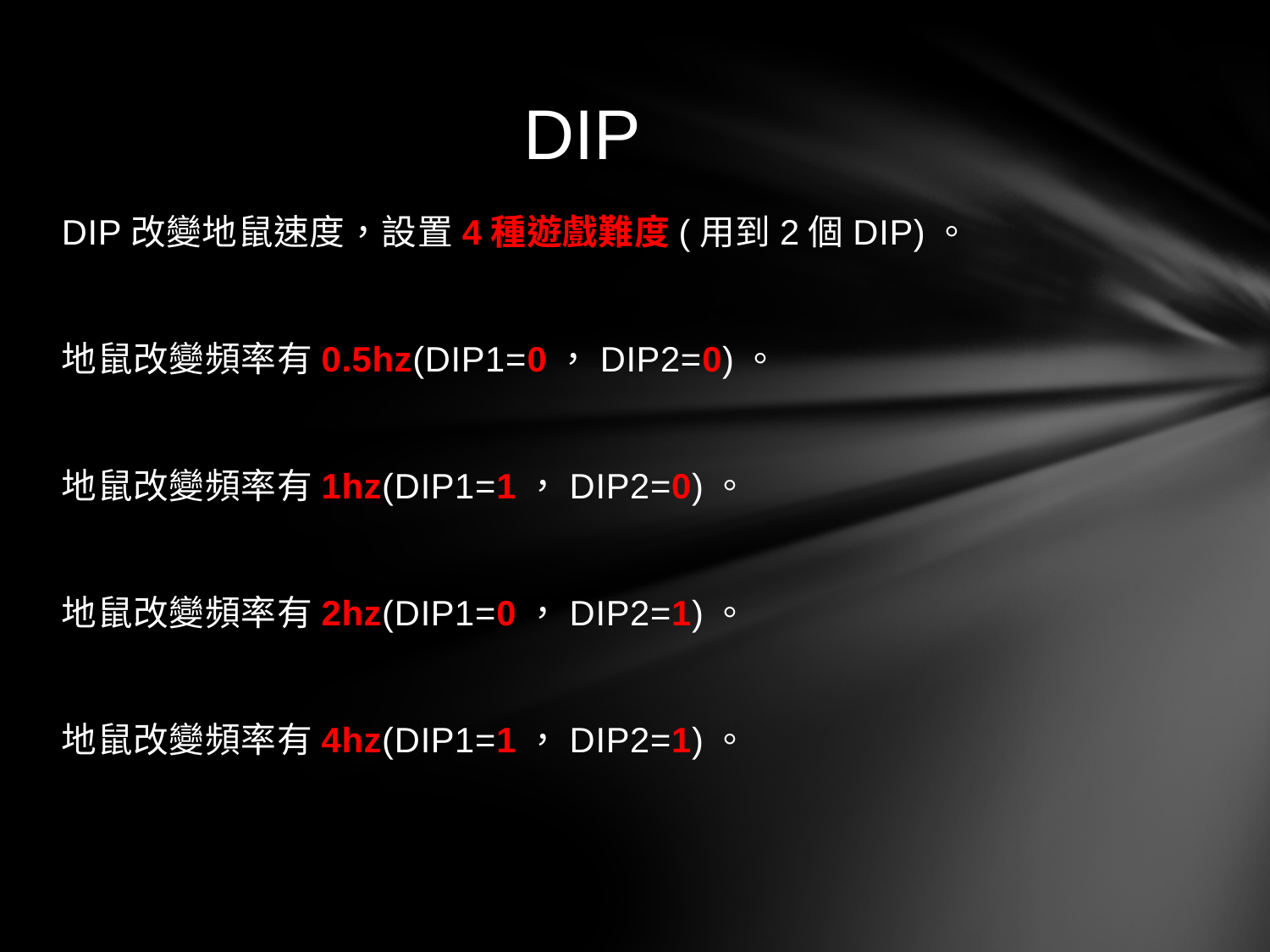

# DIP
DIP改變地鼠速度，設置4種遊戲難度(用到2個DIP)。

地鼠改變頻率有0.5hz(DIP1=0，DIP2=0)。

地鼠改變頻率有1hz(DIP1=1，DIP2=0)。

地鼠改變頻率有2hz(DIP1=0，DIP2=1)。

地鼠改變頻率有4hz(DIP1=1，DIP2=1)。